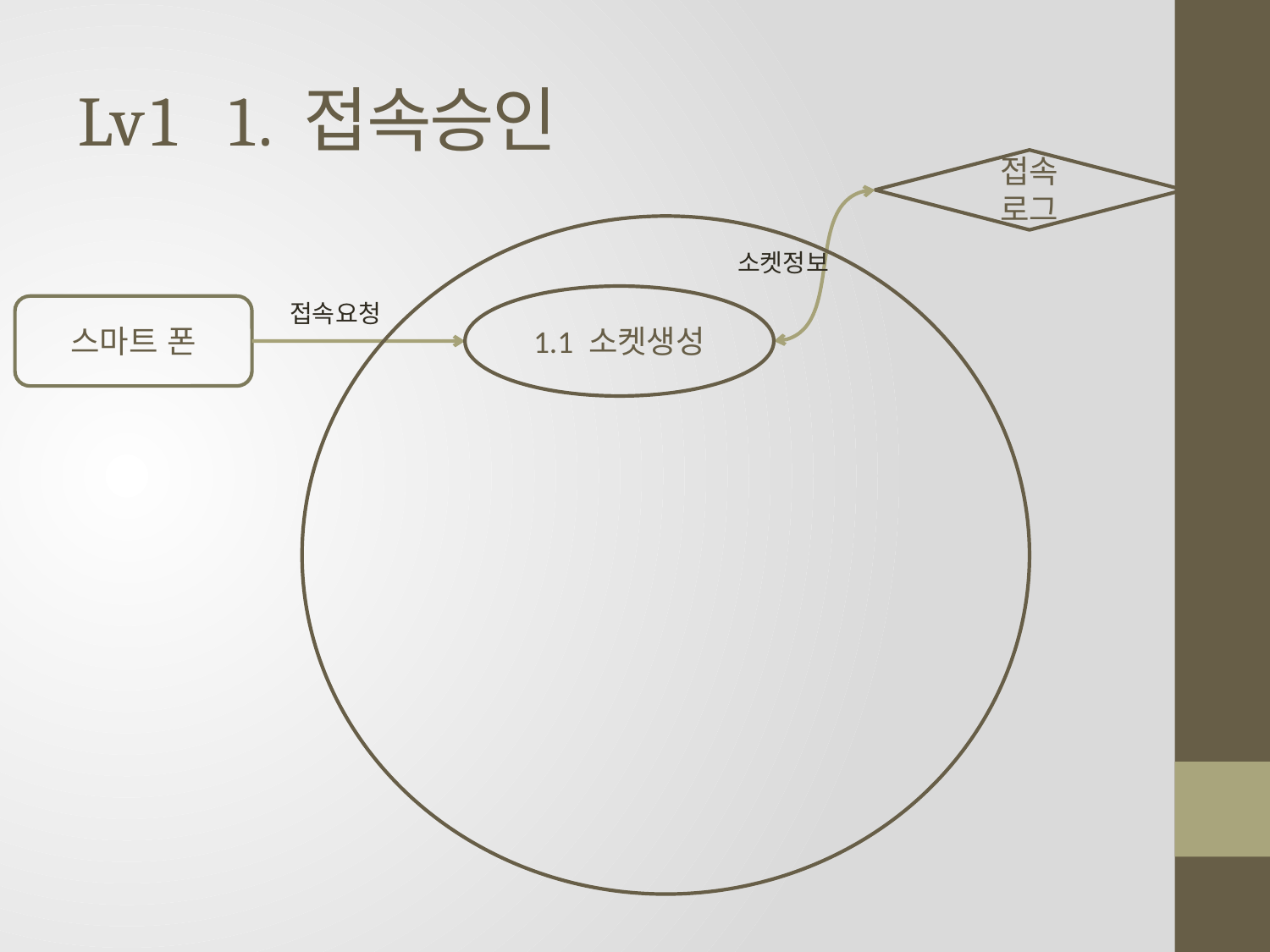

# Lv1   1. 접속승인
접속
로그

소켓정보
1.1 소켓생성
접속요청
스마트 폰